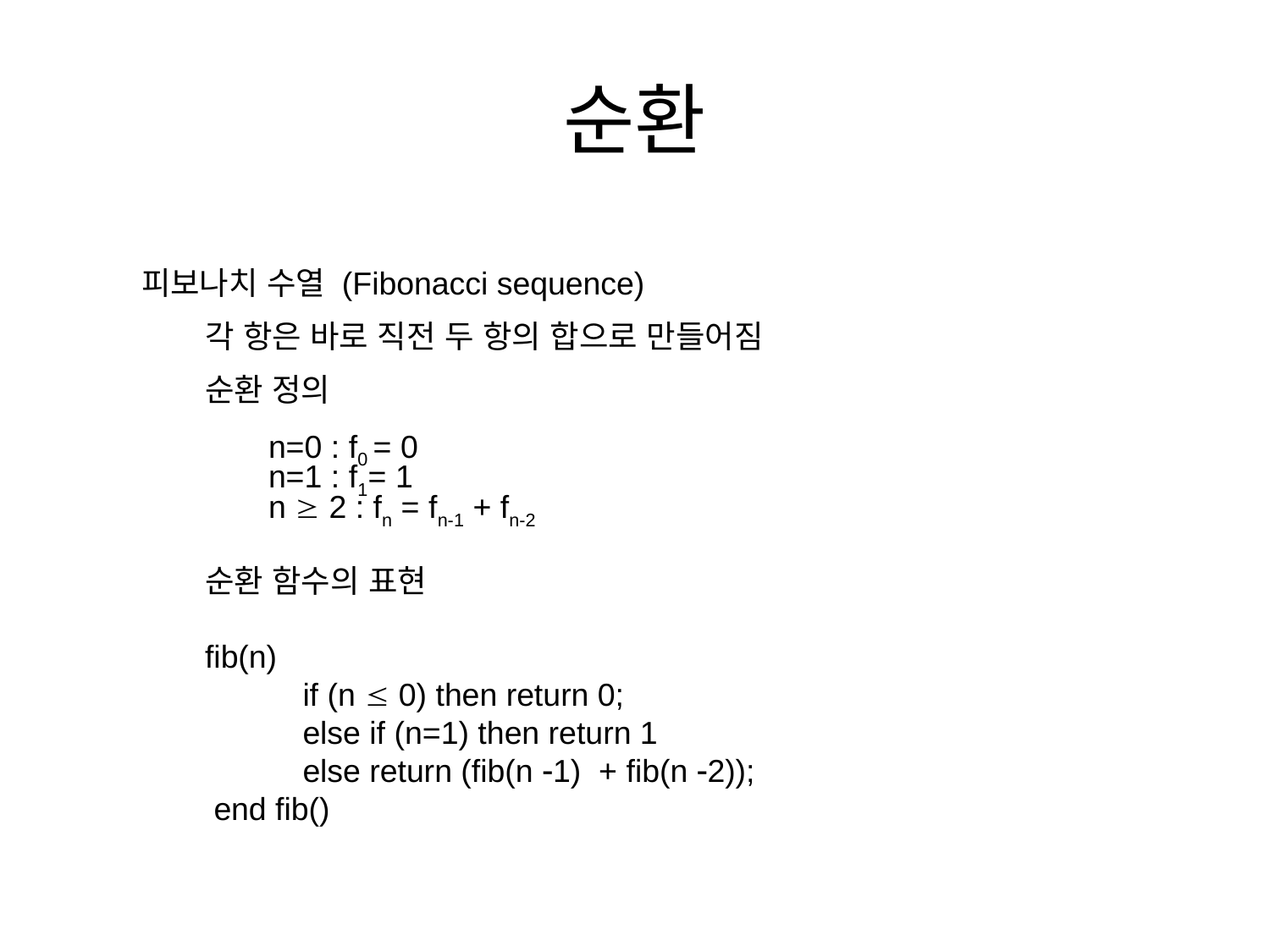

# 순환
피보나치 수열 (Fibonacci sequence)

각 항은 바로 직전 두 항의 합으로 만들어짐

순환 정의

n=0 : f0 = 0
n=1 : f1= 1
n ≥ 2 : fn = fn-1 + fn-2
순환 함수의 표현

fib(n)
           if (n ≤ 0) then return 0;
           else if (n=1) then return 1
           else return (fib(n −1)  + fib(n −2));
 end fib()